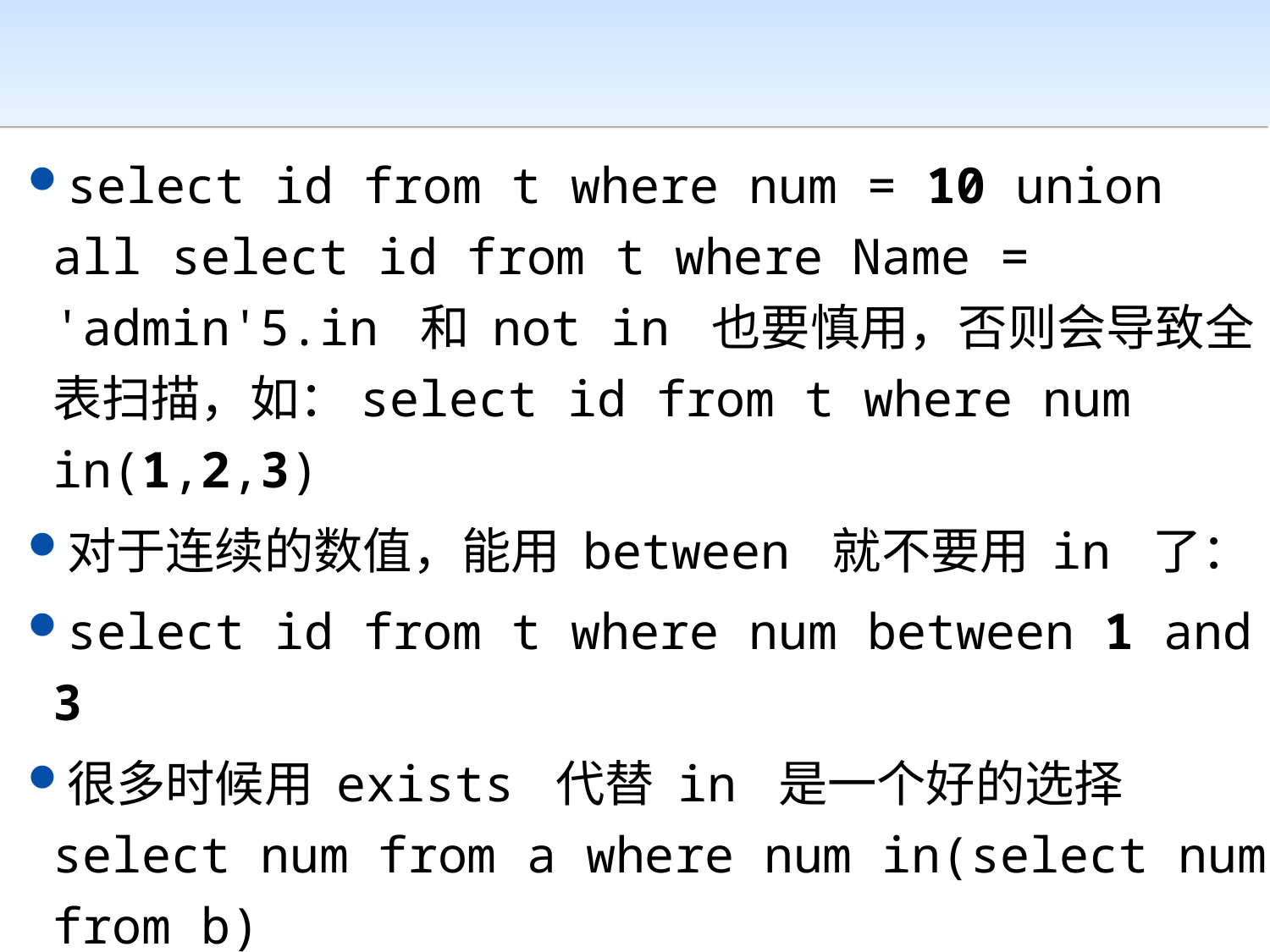

#
select id from t where num = 10 union all select id from t where Name = 'admin'5.in 和 not in 也要慎用，否则会导致全表扫描，如：select id from t where num in(1,2,3)
对于连续的数值，能用 between 就不要用 in 了：
select id from t where num between 1 and 3
很多时候用 exists 代替 in 是一个好的选择select num from a where num in(select num from b)
用下面的语句替换：select num from a where exists(select 1 from b where num=a.num)